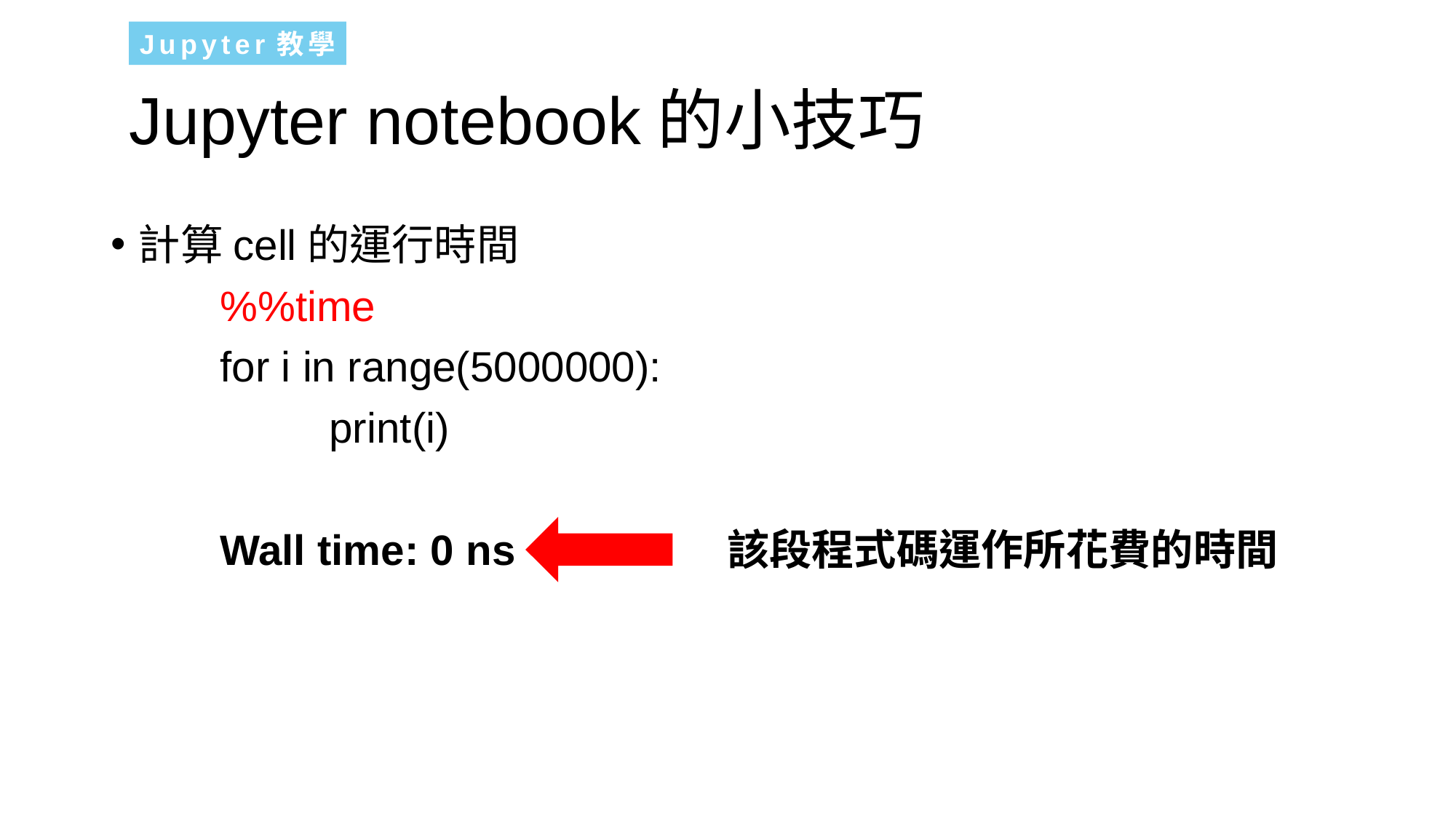

Jupyter教學
# Jupyter notebook的小技巧
計算cell的運行時間
	%%time
	for i in range(5000000):
    		print(i)

	Wall time: 0 ns                 該段程式碼運作所花費的時間